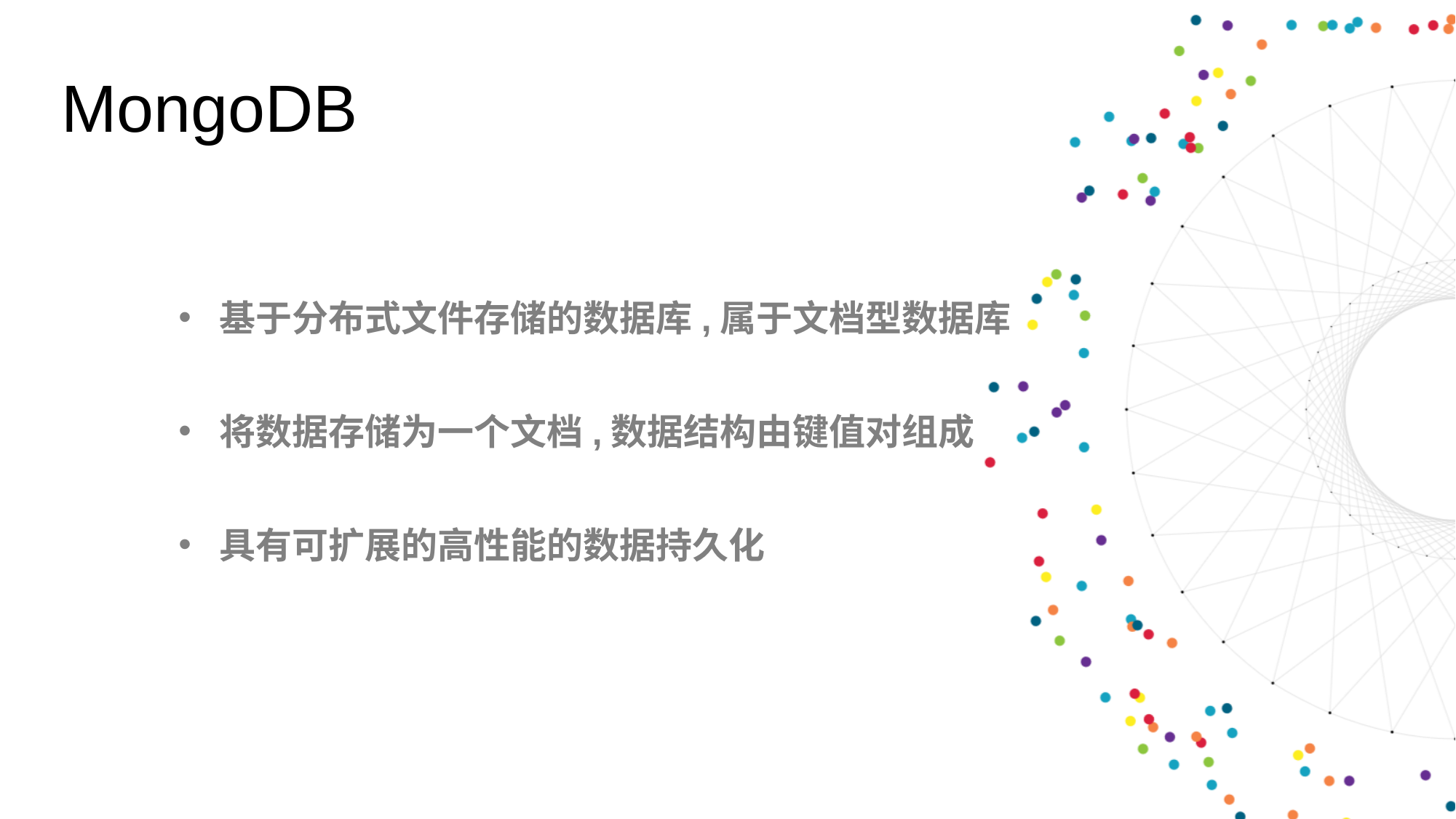

MongoDB
基于分布式文件存储的数据库,属于文档型数据库

将数据存储为一个文档,数据结构由键值对组成

具有可扩展的高性能的数据持久化